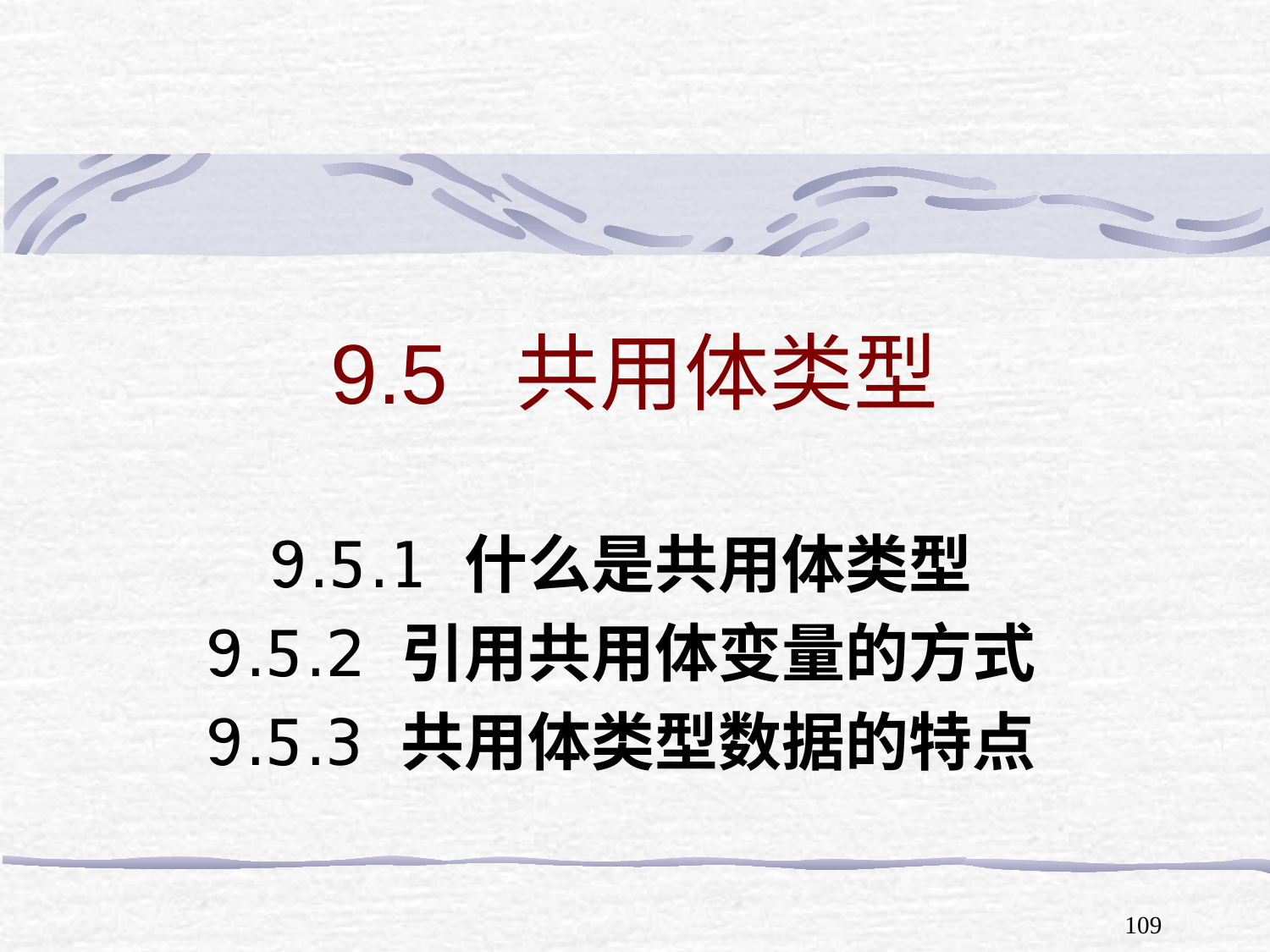

# 9.5  共用体类型
9.5.1 什么是共用体类型
9.5.2 引用共用体变量的方式
9.5.3 共用体类型数据的特点
109